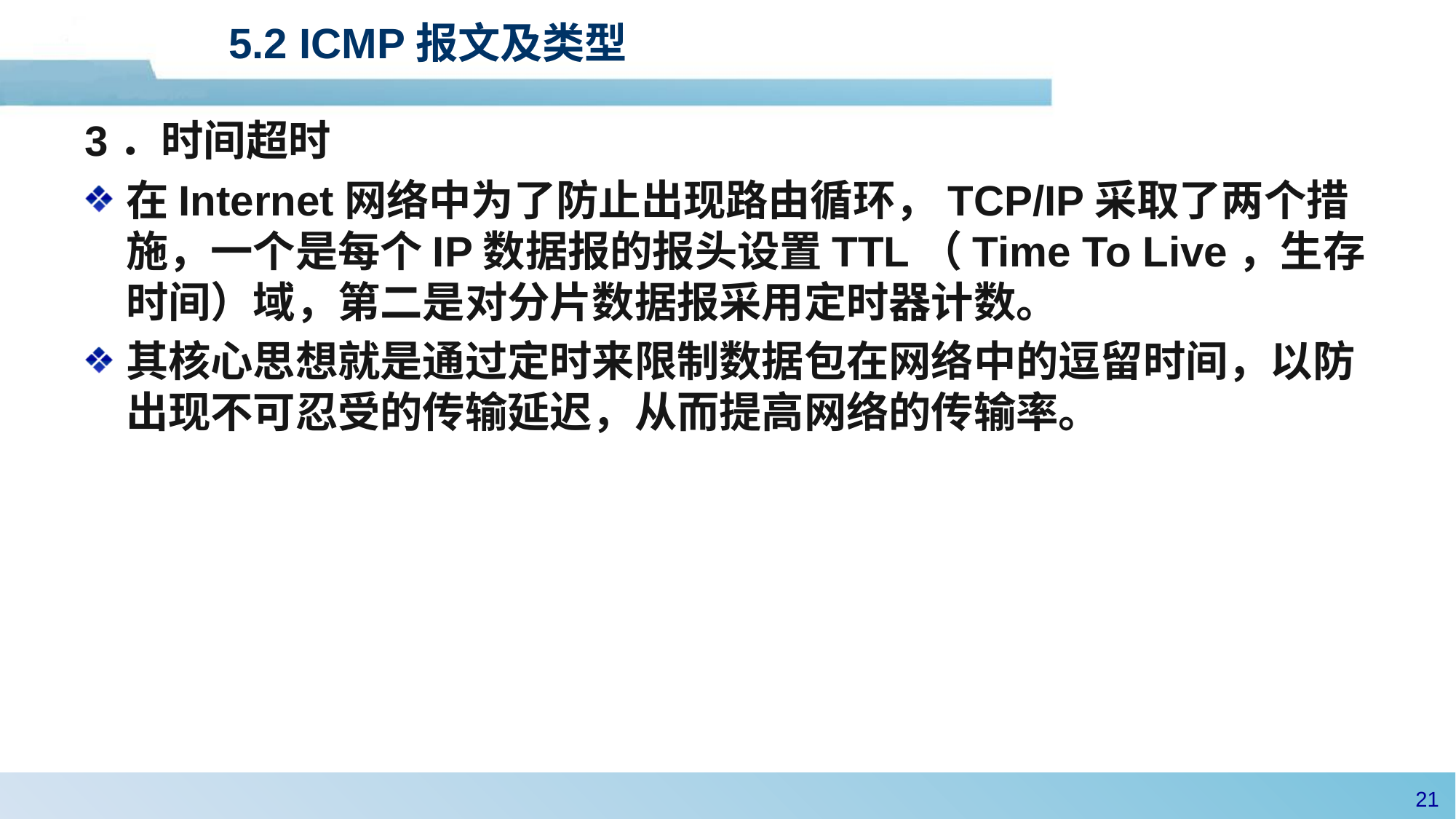

5.2 ICMP报文及类型
3．时间超时
在Internet网络中为了防止出现路由循环，TCP/IP采取了两个措施，一个是每个IP数据报的报头设置TTL（Time To Live，生存时间）域，第二是对分片数据报采用定时器计数。
其核心思想就是通过定时来限制数据包在网络中的逗留时间，以防出现不可忍受的传输延迟，从而提高网络的传输率。
21